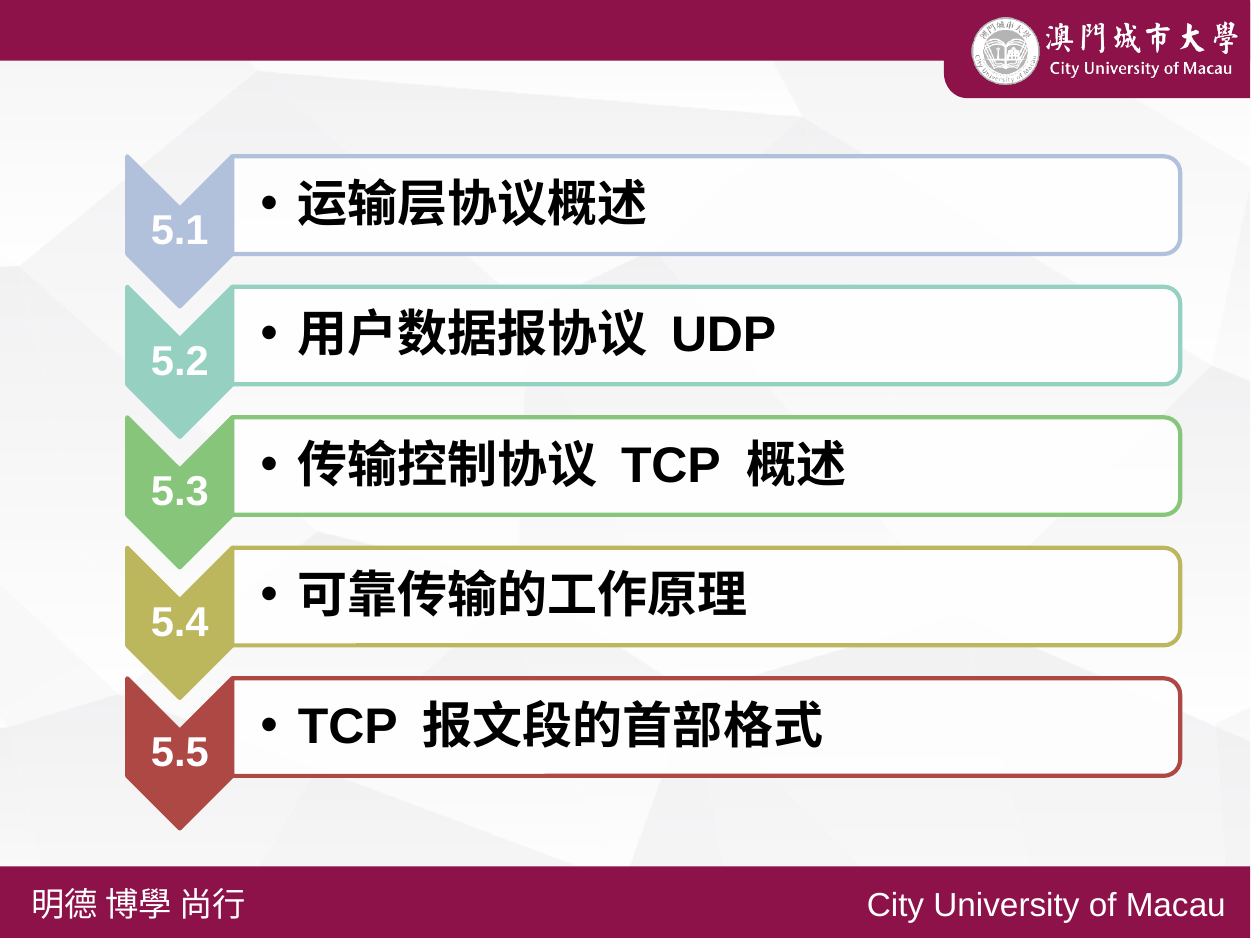

5.1
运输层协议概述
5.2
用户数据报协议 UDP
5.3
传输控制协议 TCP 概述
5.4
可靠传输的工作原理
5.5
TCP 报文段的首部格式